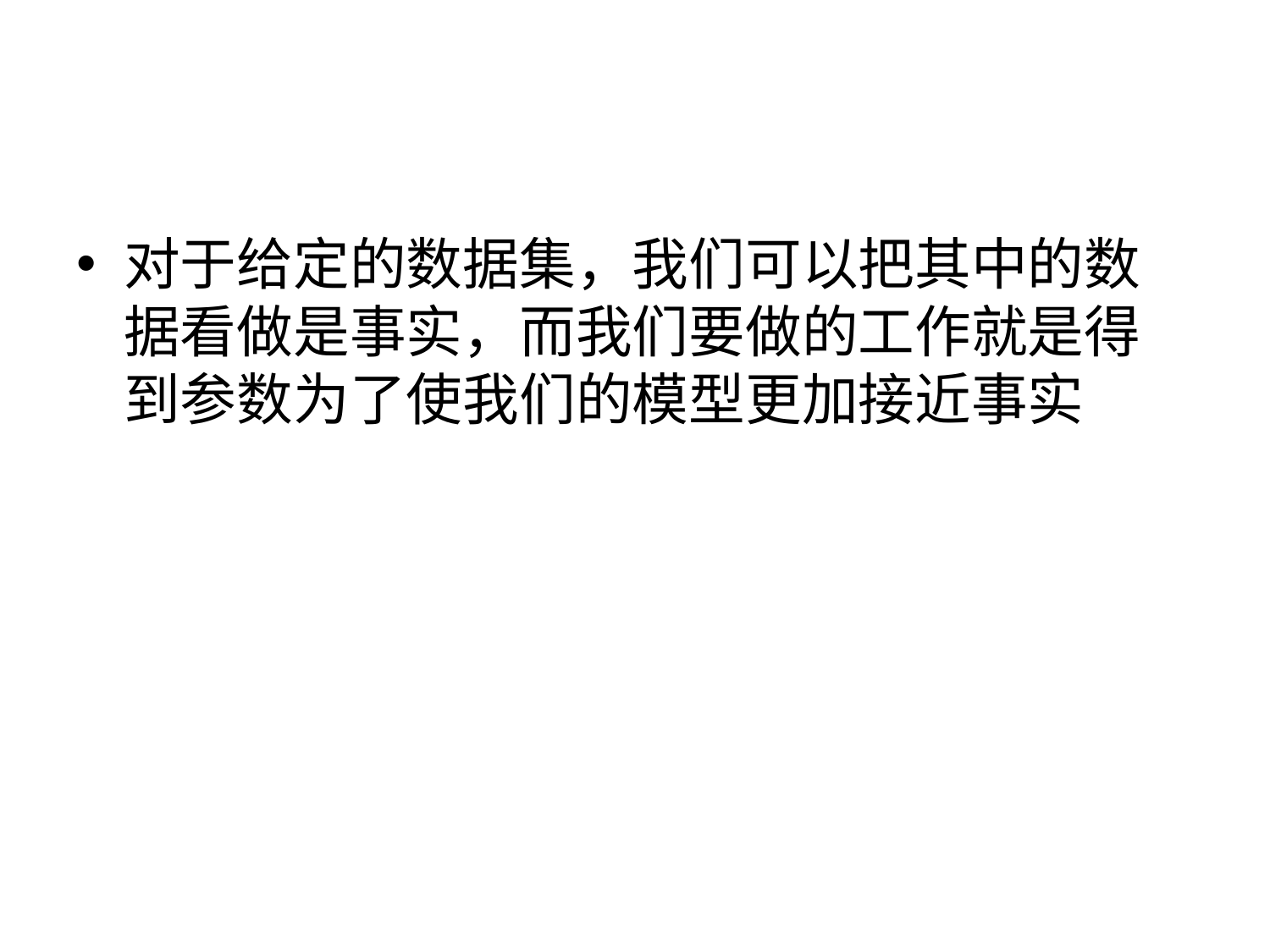

#
对于给定的数据集，我们可以把其中的数据看做是事实，而我们要做的工作就是得到参数为了使我们的模型更加接近事实